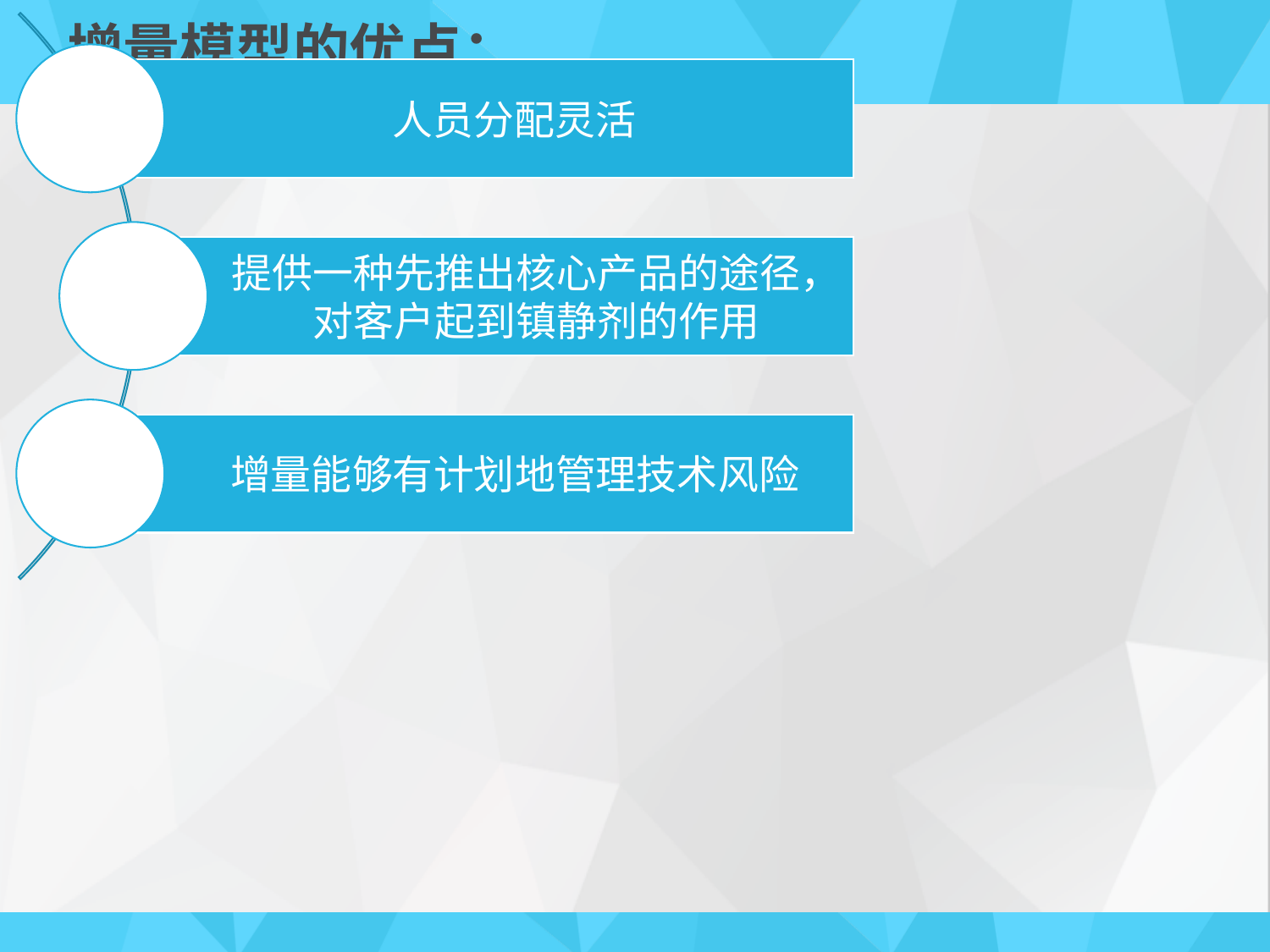

# 增量模型的优点：
人员分配灵活
提供一种先推出核心产品的途径，对客户起到镇静剂的作用
增量能够有计划地管理技术风险